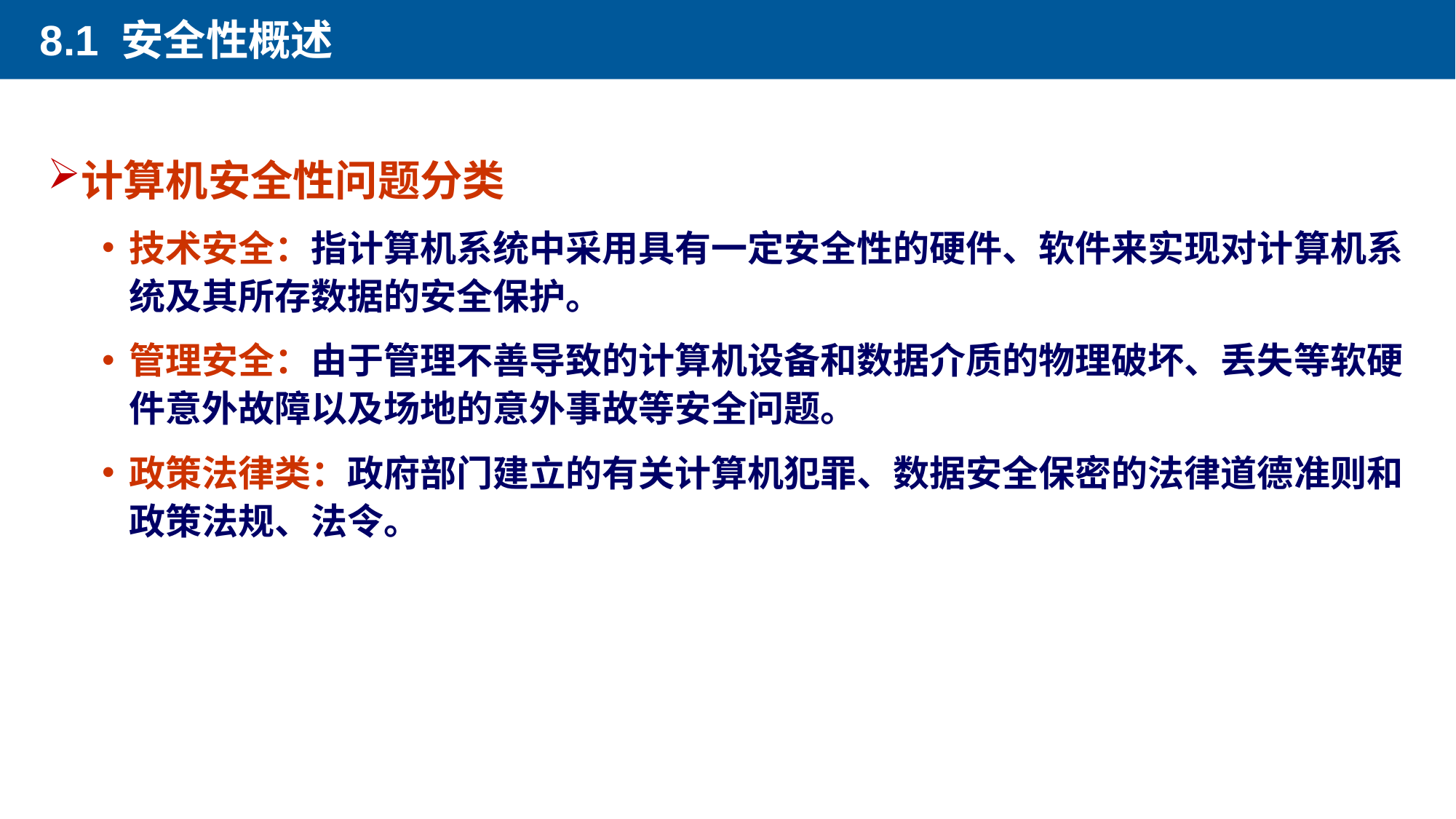

8.1 安全性概述
计算机安全性问题分类
技术安全：指计算机系统中采用具有一定安全性的硬件、软件来实现对计算机系统及其所存数据的安全保护。
管理安全：由于管理不善导致的计算机设备和数据介质的物理破坏、丢失等软硬件意外故障以及场地的意外事故等安全问题。
政策法律类：政府部门建立的有关计算机犯罪、数据安全保密的法律道德准则和政策法规、法令。